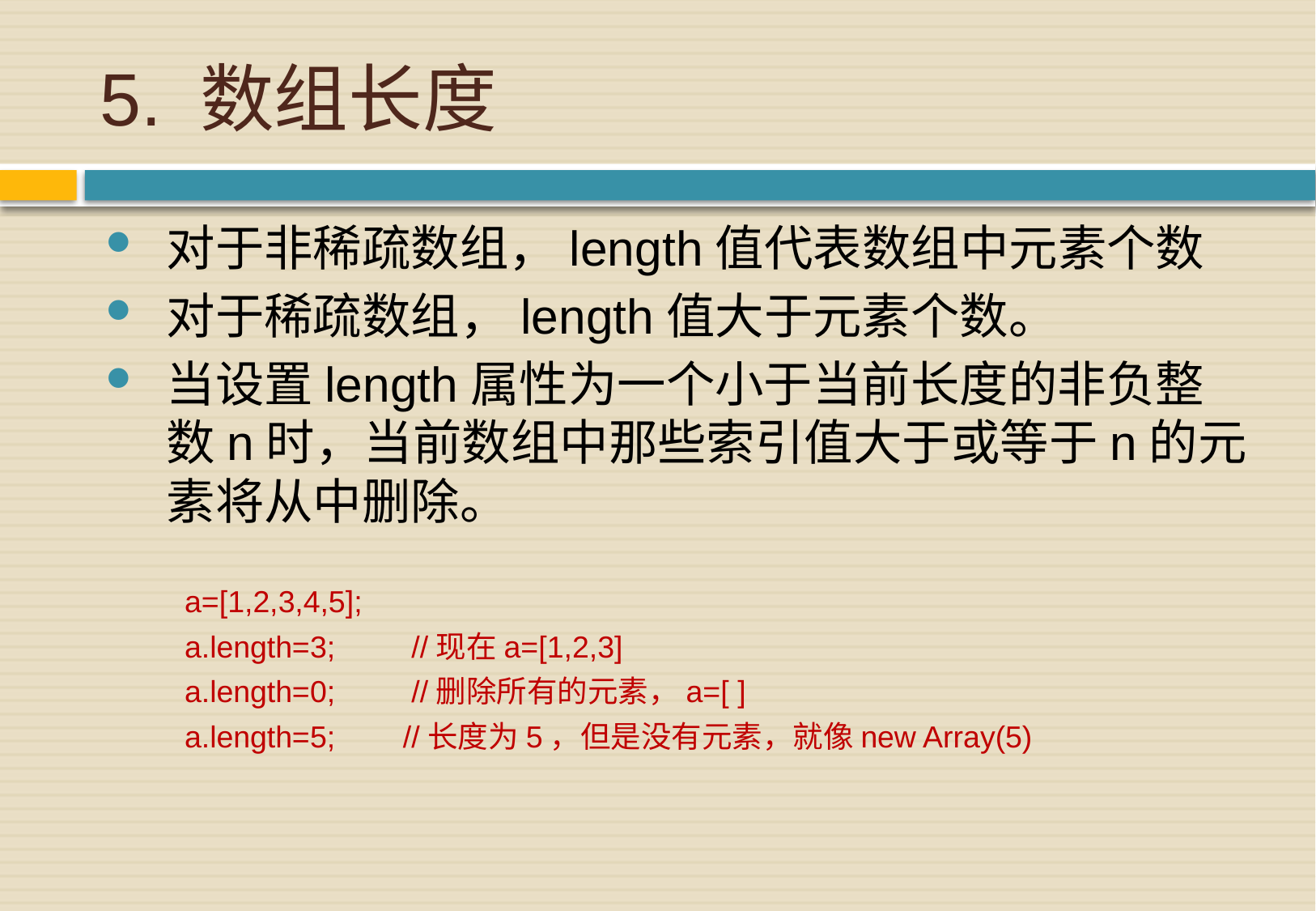

# 5. 数组长度
对于非稀疏数组，length值代表数组中元素个数
对于稀疏数组，length值大于元素个数。
当设置length属性为一个小于当前长度的非负整数n时，当前数组中那些索引值大于或等于n的元素将从中删除。

a=[1,2,3,4,5];
a.length=3;         //现在a=[1,2,3]
a.length=0;         //删除所有的元素，a=[ ]
a.length=5;        //长度为5，但是没有元素，就像new Array(5)